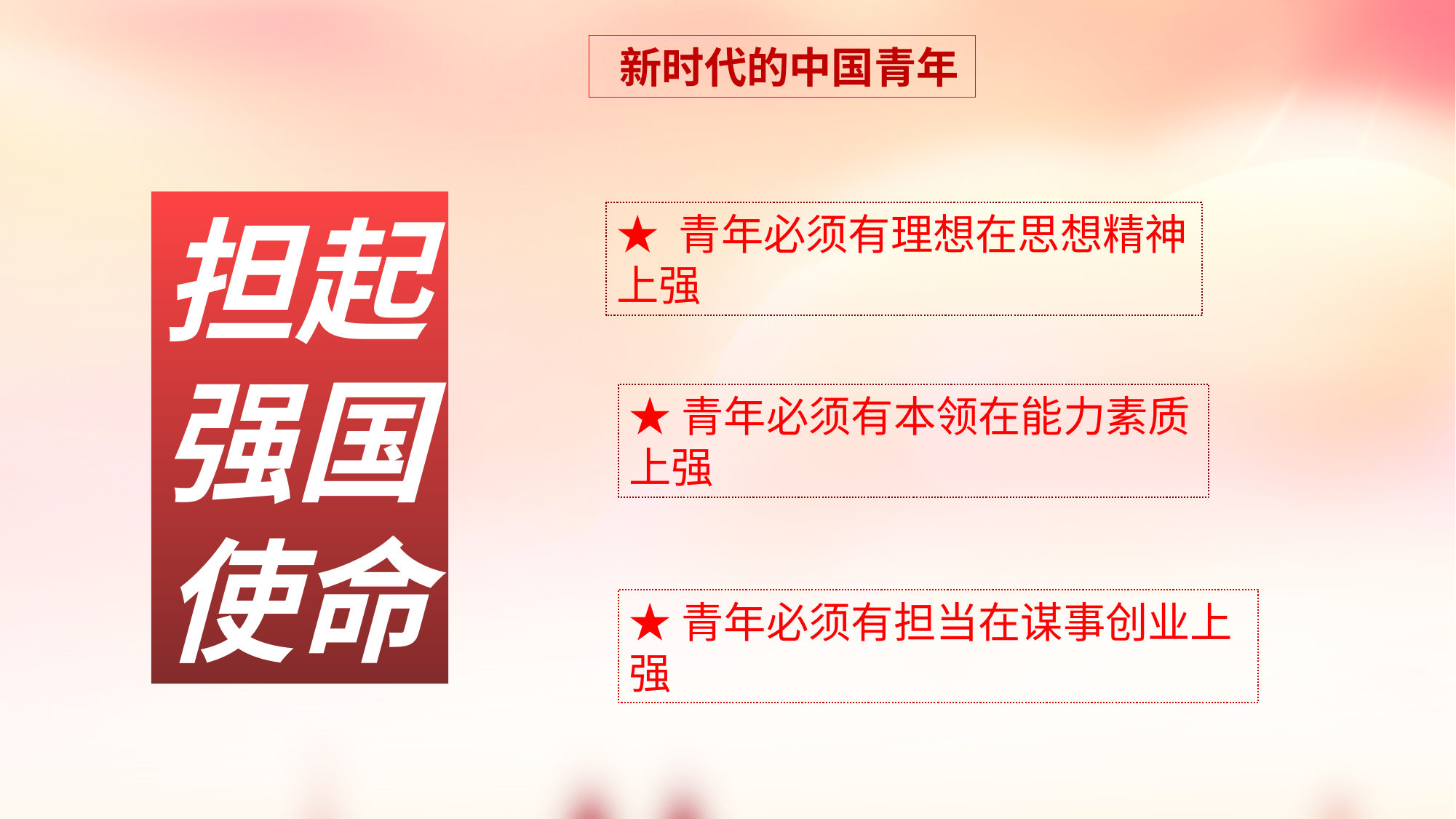

新时代的中国青年
担起强国使命
★ 青年必须有理想在思想精神上强
★青年必须有本领在能力素质上强
★青年必须有担当在谋事创业上强